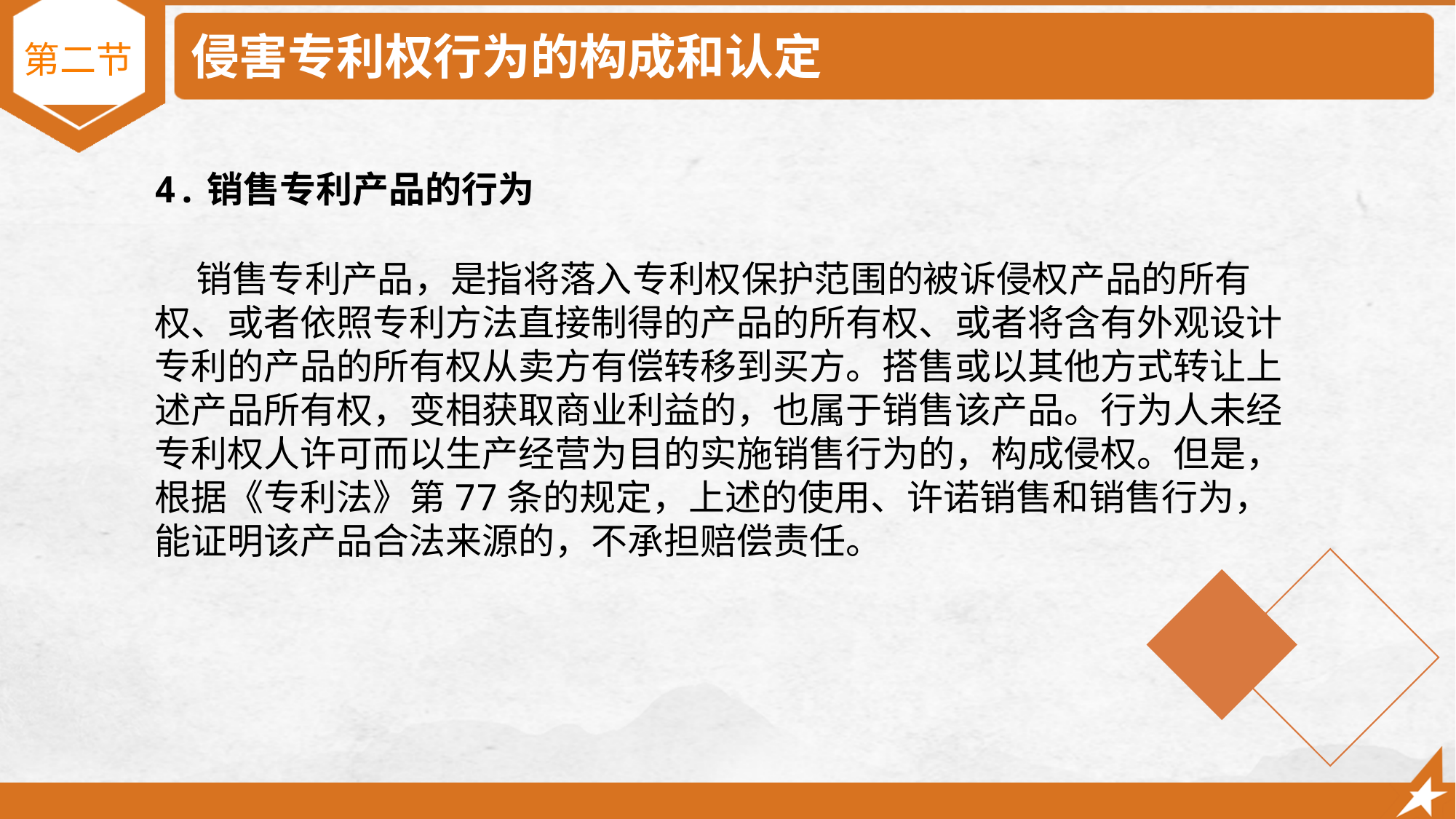

侵害专利权行为的构成和认定
第二节
4.销售专利产品的行为
    销售专利产品，是指将落入专利权保护范围的被诉侵权产品的所有权、或者依照专利方法直接制得的产品的所有权、或者将含有外观设计专利的产品的所有权从卖方有偿转移到买方。搭售或以其他方式转让上述产品所有权，变相获取商业利益的，也属于销售该产品。行为人未经专利权人许可而以生产经营为目的实施销售行为的，构成侵权。但是，根据《专利法》第77条的规定，上述的使用、许诺销售和销售行为，能证明该产品合法来源的，不承担赔偿责任。